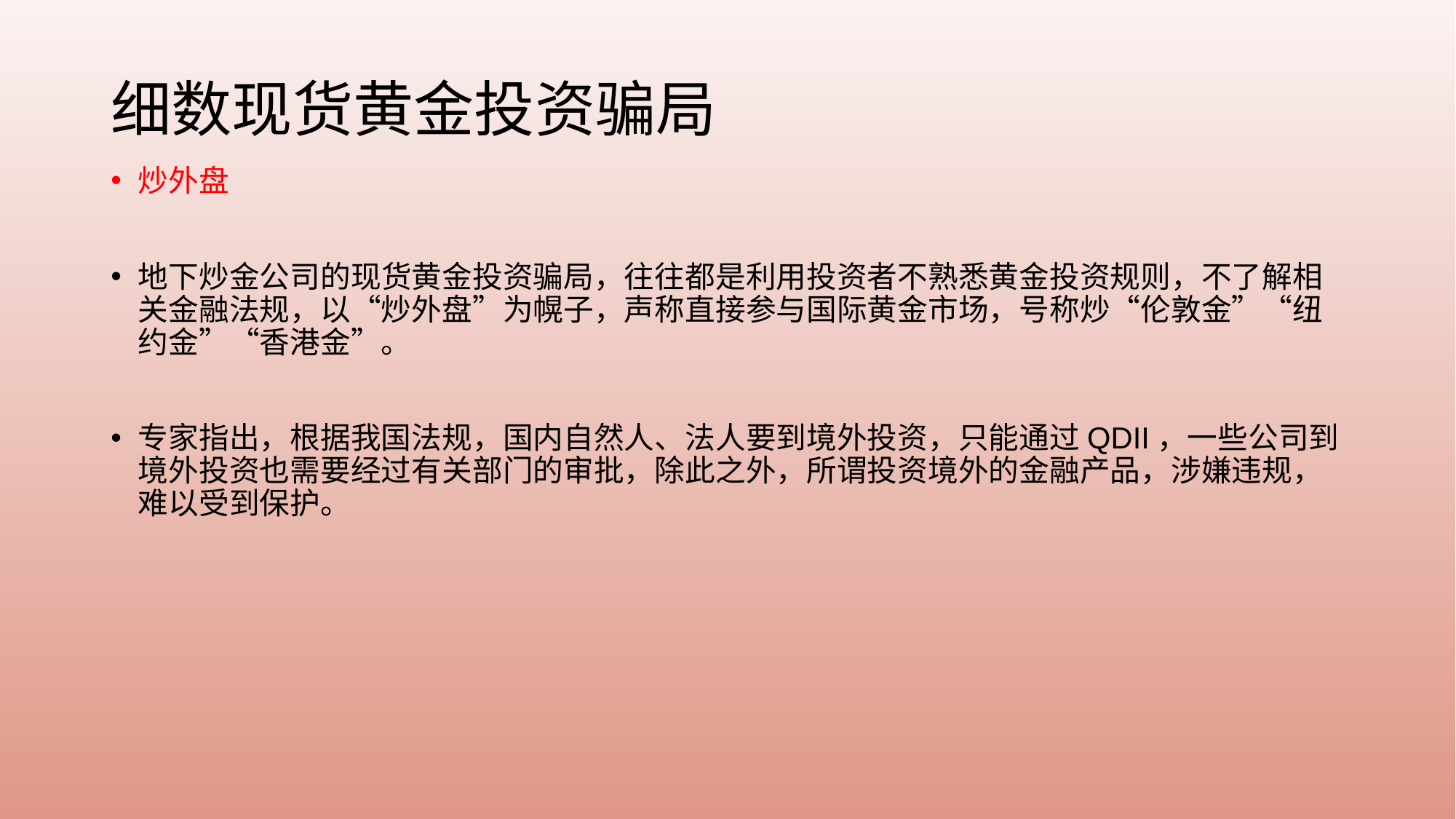

# 细数现货黄金投资骗局
炒外盘

地下炒金公司的现货黄金投资骗局，往往都是利用投资者不熟悉黄金投资规则，不了解相关金融法规，以“炒外盘”为幌子，声称直接参与国际黄金市场，号称炒“伦敦金”“纽约金”“香港金”。

专家指出，根据我国法规，国内自然人、法人要到境外投资，只能通过QDII，一些公司到境外投资也需要经过有关部门的审批，除此之外，所谓投资境外的金融产品，涉嫌违规，难以受到保护。